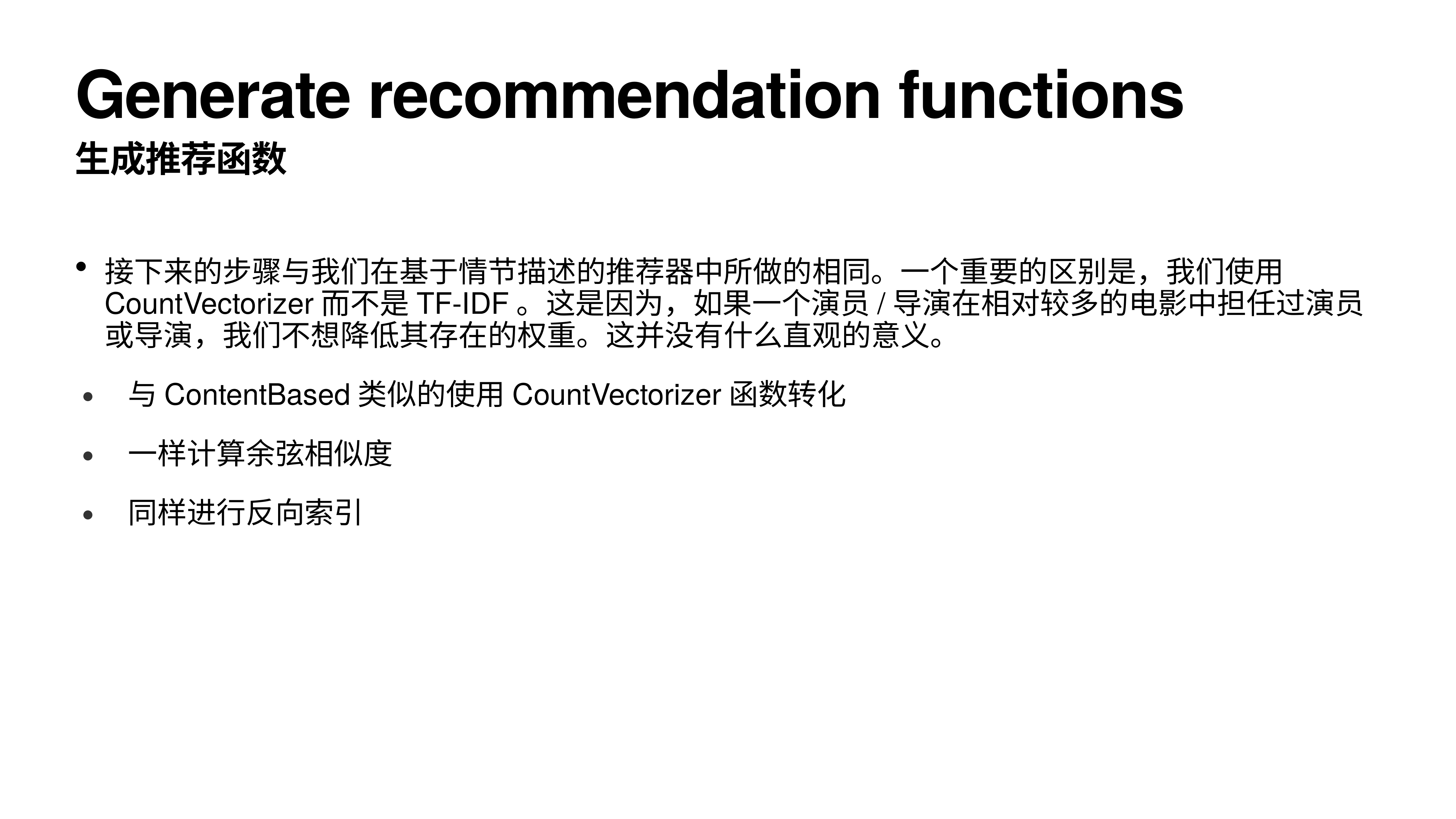

# Generate recommendation functions
生成推荐函数
接下来的步骤与我们在基于情节描述的推荐器中所做的相同。一个重要的区别是，我们使用CountVectorizer而不是TF-IDF。这是因为，如果一个演员/导演在相对较多的电影中担任过演员或导演，我们不想降低其存在的权重。这并没有什么直观的意义。
与ContentBased类似的使用CountVectorizer函数转化
一样计算余弦相似度
同样进行反向索引